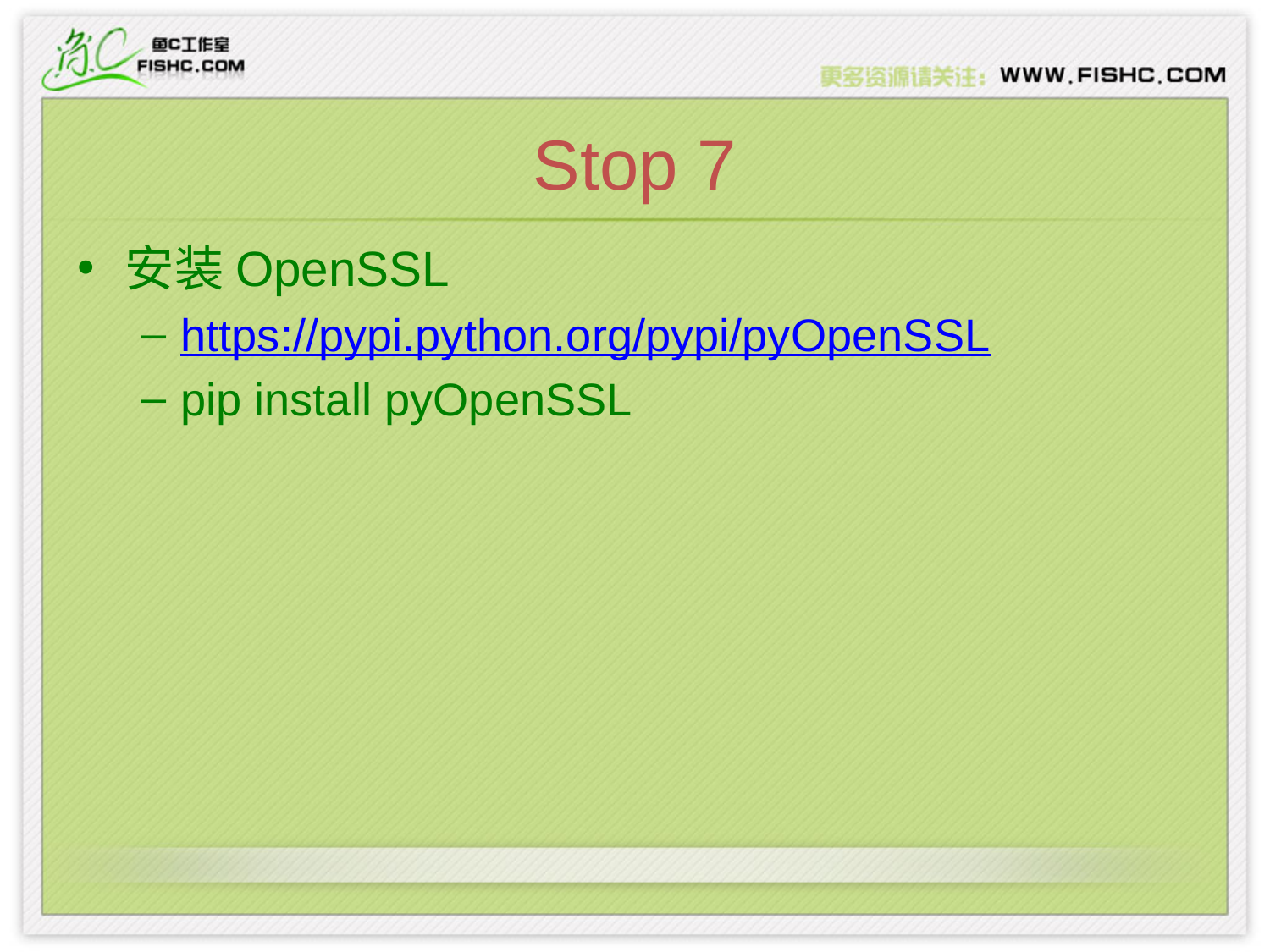

# Stop 7
安装OpenSSL
https://pypi.python.org/pypi/pyOpenSSL
pip install pyOpenSSL